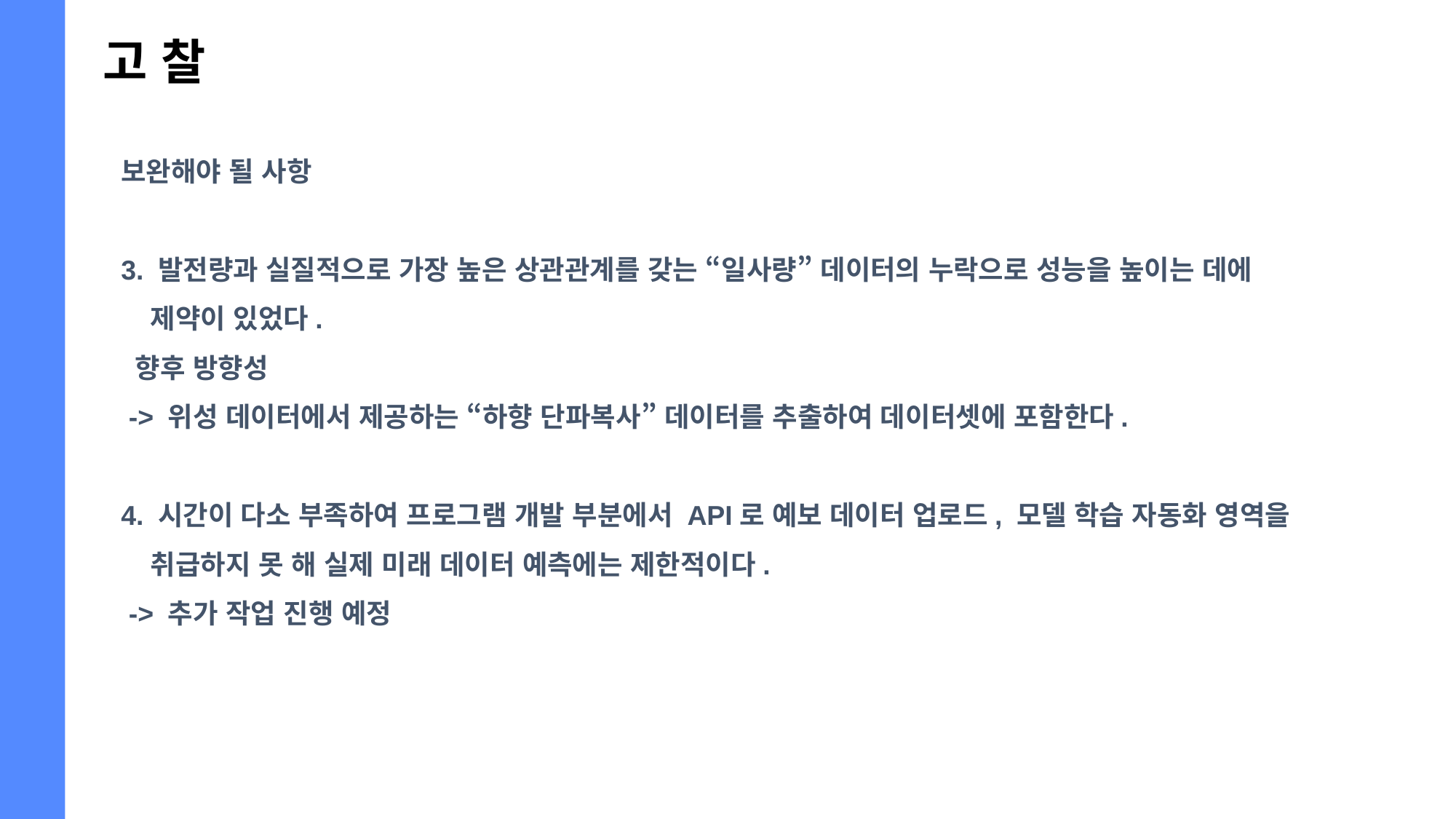

01

개 요
고 찰

보완해야 될 사항

3. 발전량과 실질적으로 가장 높은 상관관계를 갖는 “일사량” 데이터의 누락으로 성능을 높이는 데에
   제약이 있었다.
 향후 방향성
 -> 위성 데이터에서 제공하는 “하향 단파복사” 데이터를 추출하여 데이터셋에 포함한다.

4. 시간이 다소 부족하여 프로그램 개발 부분에서 API로 예보 데이터 업로드, 모델 학습 자동화 영역을
   취급하지 못 해 실제 미래 데이터 예측에는 제한적이다.
 -> 추가 작업 진행 예정